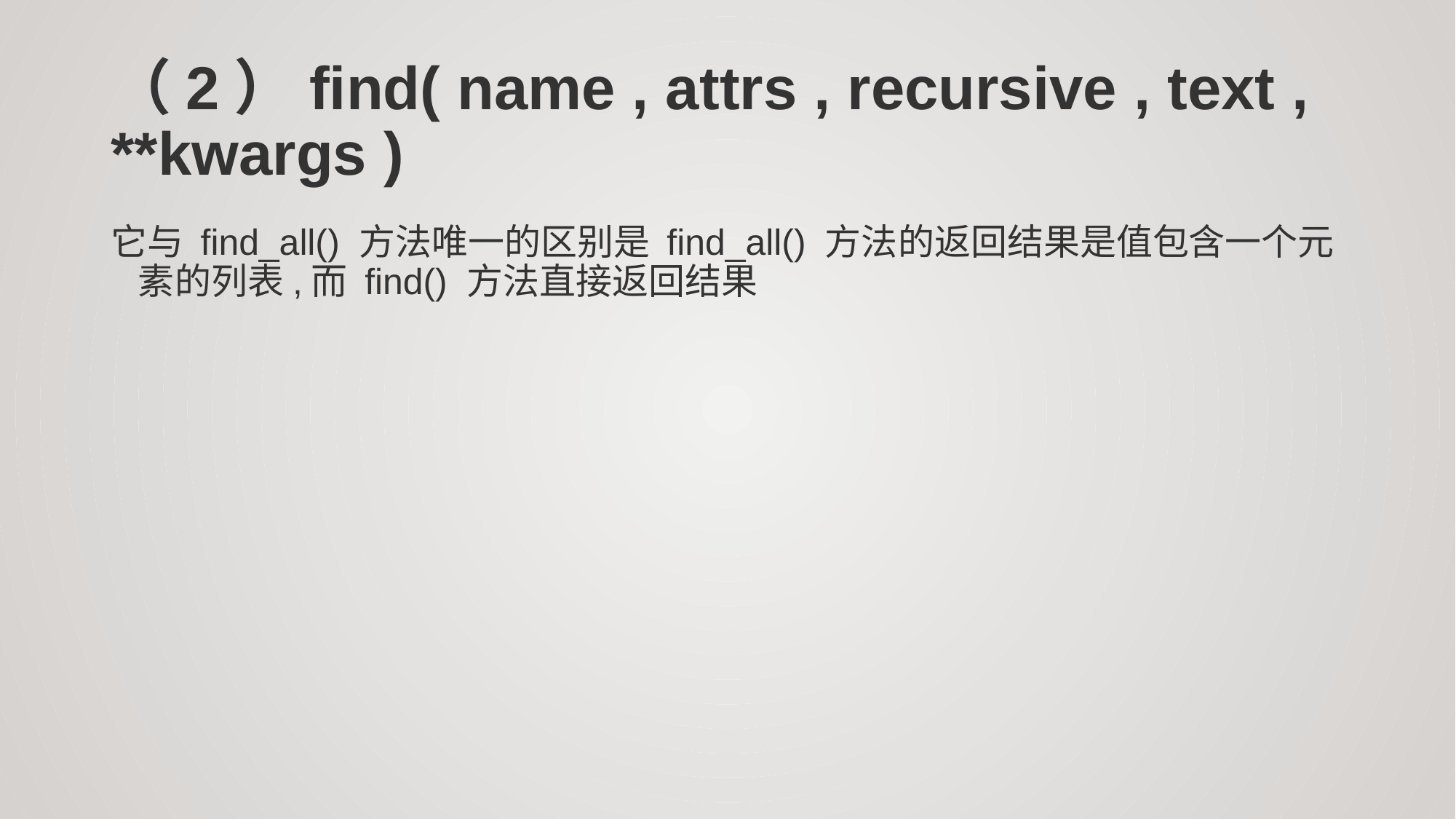

# （2）find( name , attrs , recursive , text , **kwargs )
它与 find_all() 方法唯一的区别是 find_all() 方法的返回结果是值包含一个元素的列表,而 find() 方法直接返回结果